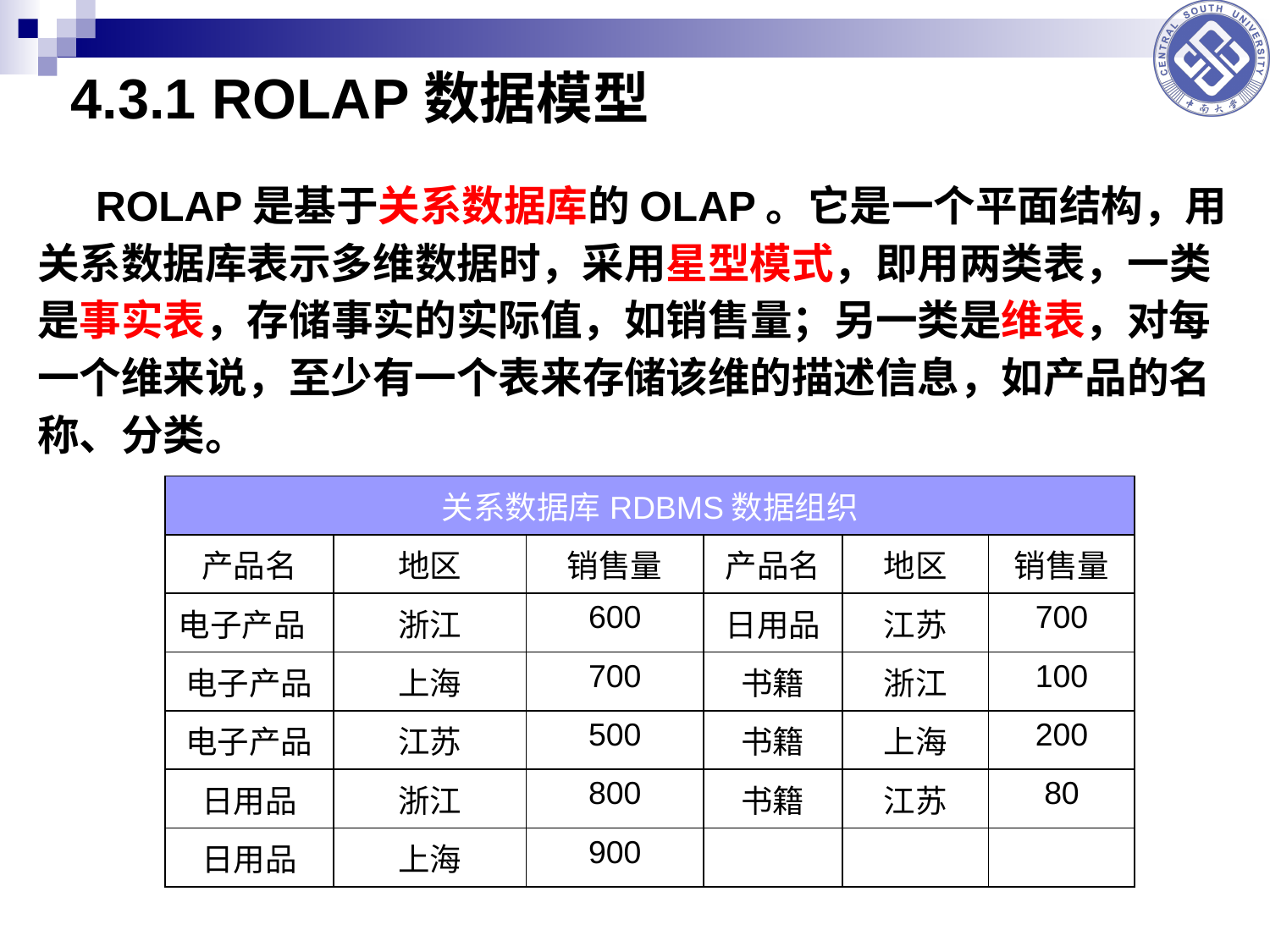

4.3.1 ROLAP数据模型
     ROLAP是基于关系数据库的OLAP。它是一个平面结构，用关系数据库表示多维数据时，采用星型模式，即用两类表，一类是事实表，存储事实的实际值，如销售量；另一类是维表，对每一个维来说，至少有一个表来存储该维的描述信息，如产品的名称、分类。
| 关系数据库RDBMS数据组织 |  |  |  |  |  |
| --- | --- | --- | --- | --- | --- |
| 产品名 | 地区 | 销售量 | 产品名 | 地区 | 销售量 |
| 电子产品 | 浙江 | 600 | 日用品 | 江苏 | 700 |
| 电子产品 | 上海 | 700 | 书籍 | 浙江 | 100 |
| 电子产品 | 江苏 | 500 | 书籍 | 上海 | 200 |
| 日用品 | 浙江 | 800 | 书籍 | 江苏 | 80 |
| 日用品 | 上海 | 900 |  |  |  |